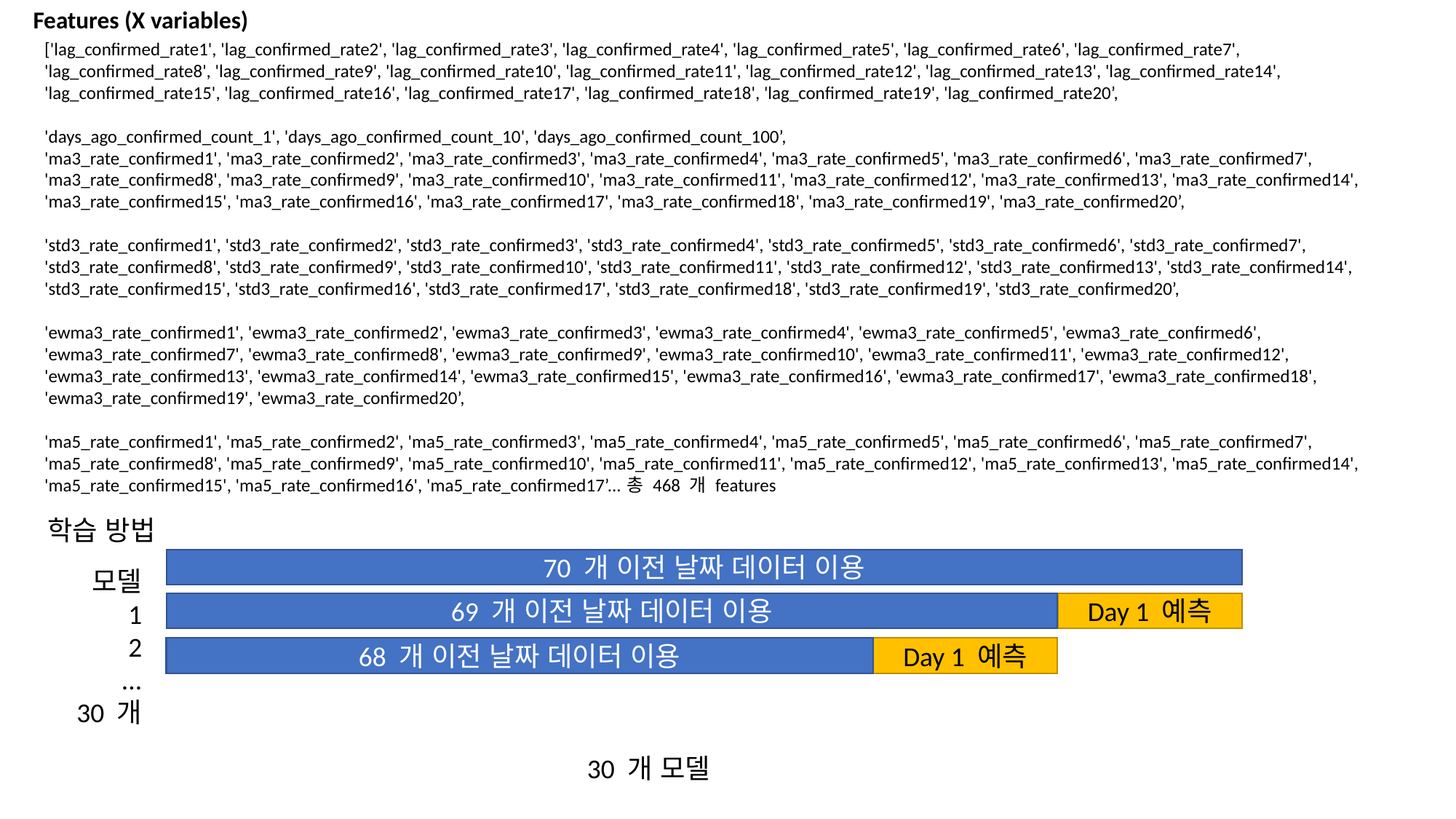

Features (X variables)
['lag_confirmed_rate1', 'lag_confirmed_rate2', 'lag_confirmed_rate3', 'lag_confirmed_rate4', 'lag_confirmed_rate5', 'lag_confirmed_rate6', 'lag_confirmed_rate7', 'lag_confirmed_rate8', 'lag_confirmed_rate9', 'lag_confirmed_rate10', 'lag_confirmed_rate11', 'lag_confirmed_rate12', 'lag_confirmed_rate13', 'lag_confirmed_rate14', 'lag_confirmed_rate15', 'lag_confirmed_rate16', 'lag_confirmed_rate17', 'lag_confirmed_rate18', 'lag_confirmed_rate19', 'lag_confirmed_rate20’,

'days_ago_confirmed_count_1', 'days_ago_confirmed_count_10', 'days_ago_confirmed_count_100’,
'ma3_rate_confirmed1', 'ma3_rate_confirmed2', 'ma3_rate_confirmed3', 'ma3_rate_confirmed4', 'ma3_rate_confirmed5', 'ma3_rate_confirmed6', 'ma3_rate_confirmed7', 'ma3_rate_confirmed8', 'ma3_rate_confirmed9', 'ma3_rate_confirmed10', 'ma3_rate_confirmed11', 'ma3_rate_confirmed12', 'ma3_rate_confirmed13', 'ma3_rate_confirmed14', 'ma3_rate_confirmed15', 'ma3_rate_confirmed16', 'ma3_rate_confirmed17', 'ma3_rate_confirmed18', 'ma3_rate_confirmed19', 'ma3_rate_confirmed20’,

'std3_rate_confirmed1', 'std3_rate_confirmed2', 'std3_rate_confirmed3', 'std3_rate_confirmed4', 'std3_rate_confirmed5', 'std3_rate_confirmed6', 'std3_rate_confirmed7', 'std3_rate_confirmed8', 'std3_rate_confirmed9', 'std3_rate_confirmed10', 'std3_rate_confirmed11', 'std3_rate_confirmed12', 'std3_rate_confirmed13', 'std3_rate_confirmed14', 'std3_rate_confirmed15', 'std3_rate_confirmed16', 'std3_rate_confirmed17', 'std3_rate_confirmed18', 'std3_rate_confirmed19', 'std3_rate_confirmed20’,

'ewma3_rate_confirmed1', 'ewma3_rate_confirmed2', 'ewma3_rate_confirmed3', 'ewma3_rate_confirmed4', 'ewma3_rate_confirmed5', 'ewma3_rate_confirmed6', 'ewma3_rate_confirmed7', 'ewma3_rate_confirmed8', 'ewma3_rate_confirmed9', 'ewma3_rate_confirmed10', 'ewma3_rate_confirmed11', 'ewma3_rate_confirmed12', 'ewma3_rate_confirmed13', 'ewma3_rate_confirmed14', 'ewma3_rate_confirmed15', 'ewma3_rate_confirmed16', 'ewma3_rate_confirmed17', 'ewma3_rate_confirmed18', 'ewma3_rate_confirmed19', 'ewma3_rate_confirmed20’,

'ma5_rate_confirmed1', 'ma5_rate_confirmed2', 'ma5_rate_confirmed3', 'ma5_rate_confirmed4', 'ma5_rate_confirmed5', 'ma5_rate_confirmed6', 'ma5_rate_confirmed7', 'ma5_rate_confirmed8', 'ma5_rate_confirmed9', 'ma5_rate_confirmed10', 'ma5_rate_confirmed11', 'ma5_rate_confirmed12', 'ma5_rate_confirmed13', 'ma5_rate_confirmed14', 'ma5_rate_confirmed15', 'ma5_rate_confirmed16', 'ma5_rate_confirmed17’...총 468 개 features
학습 방법
70 개 이전 날짜 데이터 이용
모델
1
2
...
30 개
69 개 이전 날짜 데이터 이용
Day 1 예측
68 개 이전 날짜 데이터 이용
Day 1 예측
30 개 모델